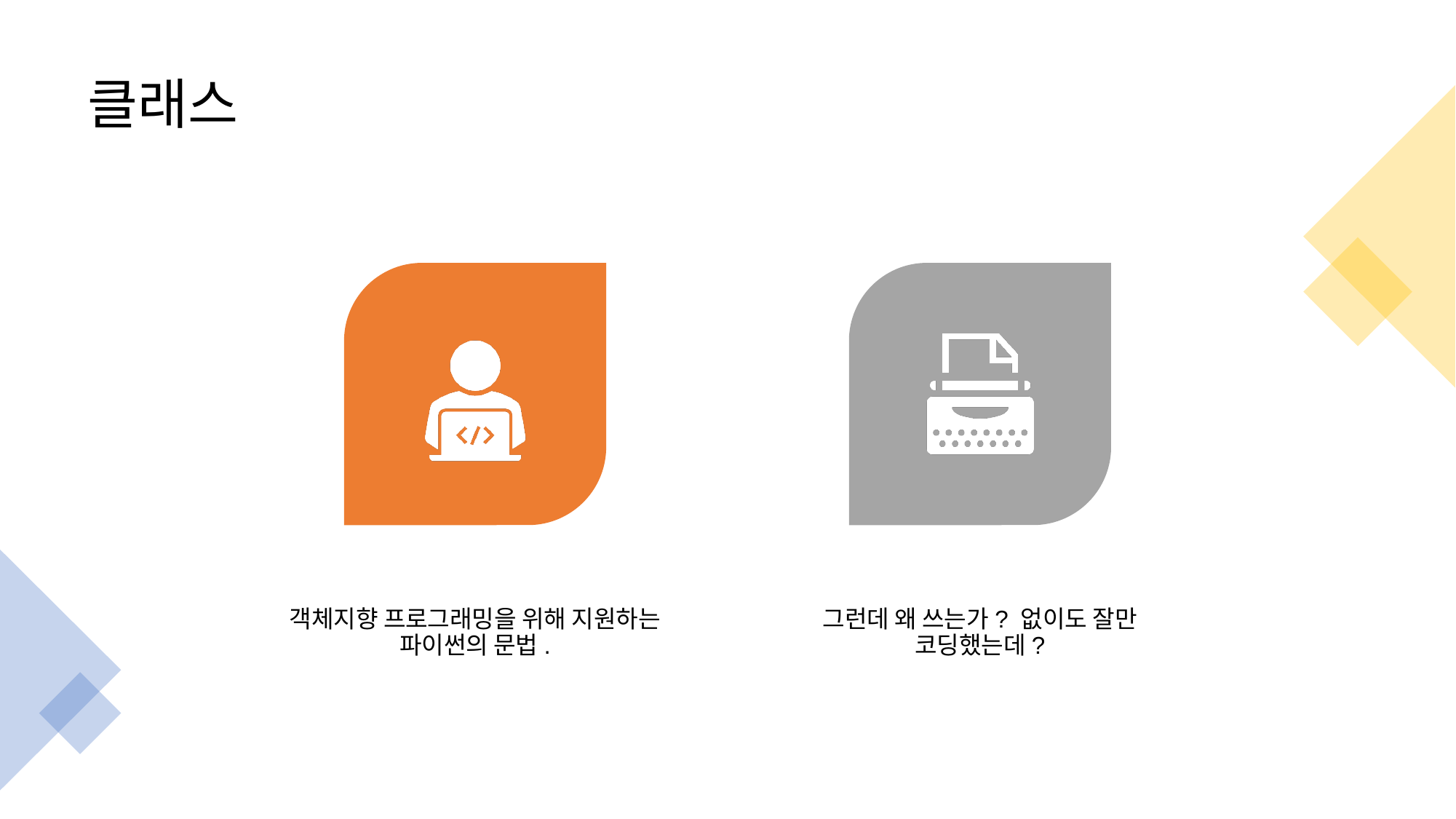

# 클래스

객체지향 프로그래밍을 위해 지원하는 파이썬의 문법.

그런데 왜 쓰는가? 없이도 잘만 코딩했는데?